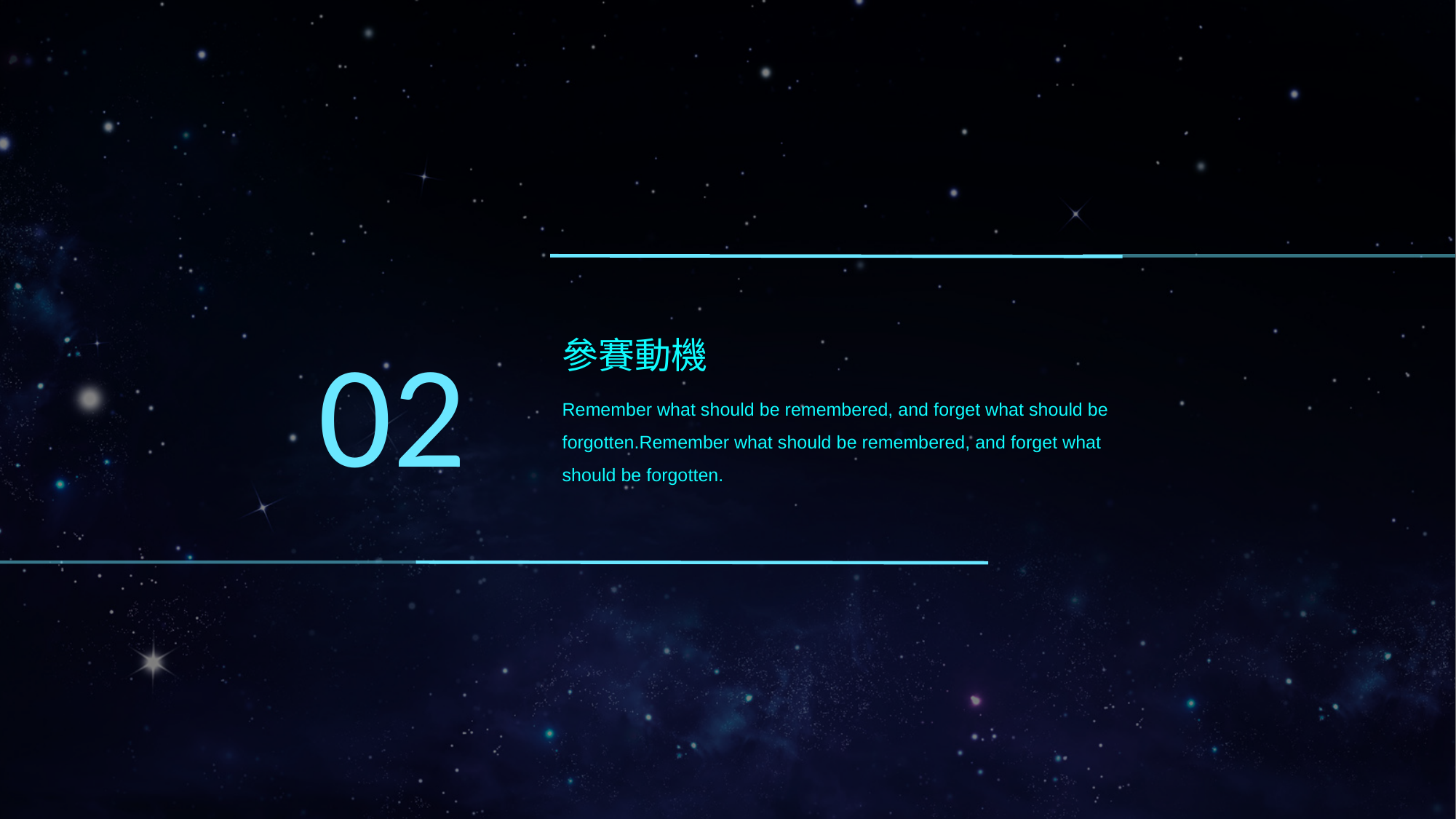

02
參賽動機
Remember what should be remembered, and forget what should be forgotten.Remember what should be remembered, and forget what should be forgotten.